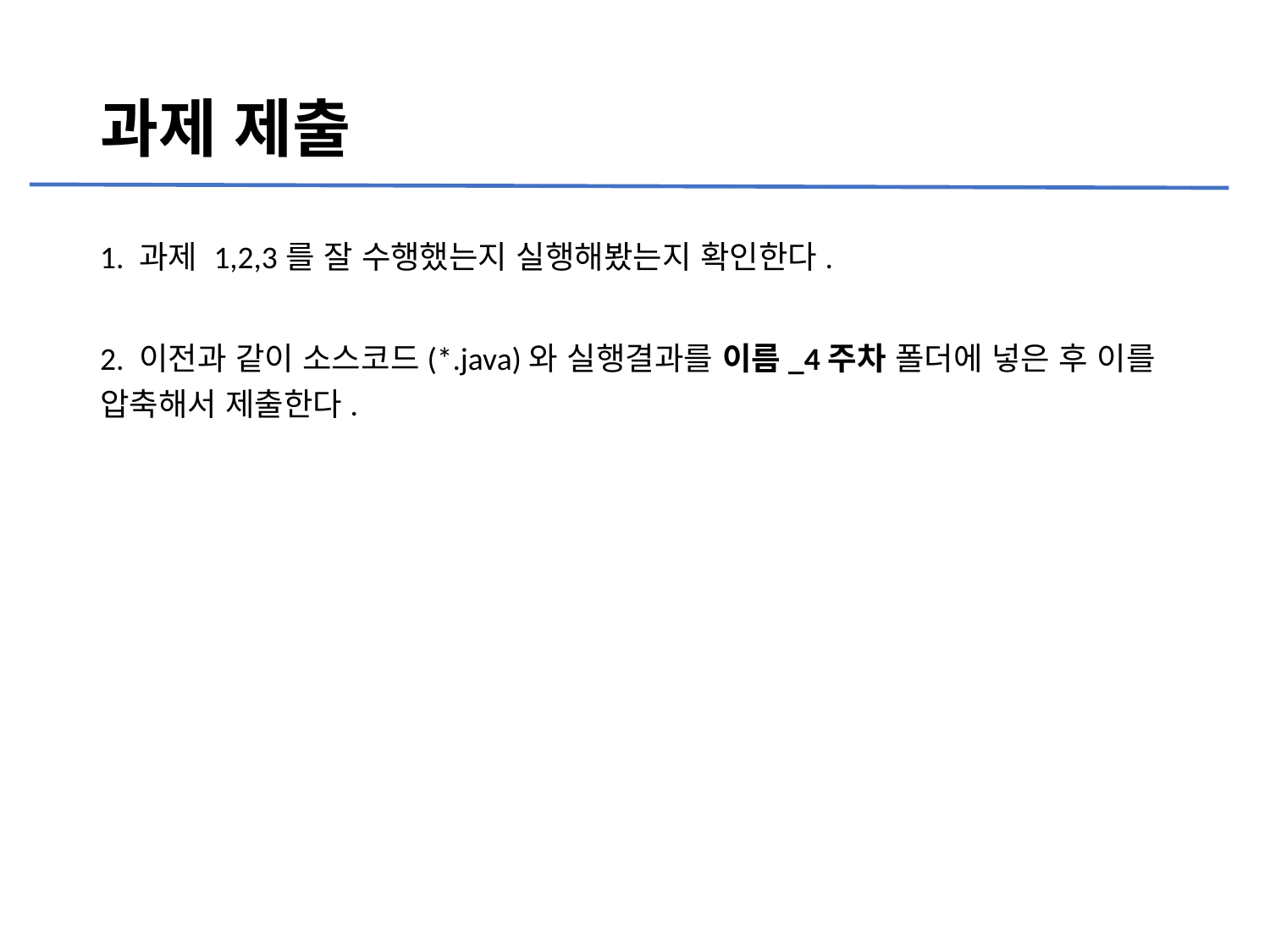

# 과제 제출
1. 과제 1,2,3를 잘 수행했는지 실행해봤는지 확인한다.
2. 이전과 같이 소스코드(*.java)와 실행결과를 이름_4주차 폴더에 넣은 후 이를 압축해서 제출한다.